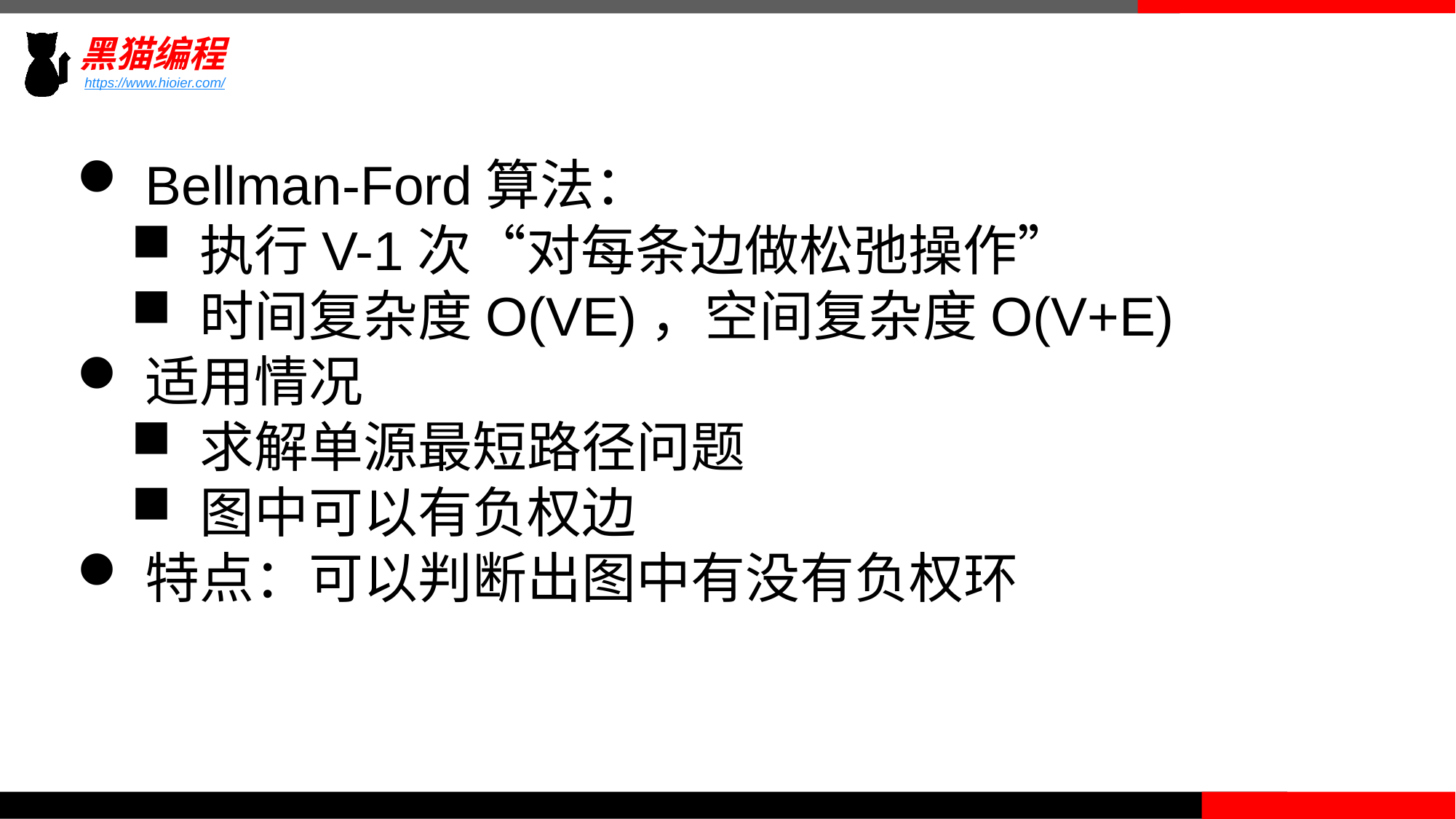

Bellman-Ford算法：
执行V-1次“对每条边做松弛操作”
时间复杂度O(VE)，空间复杂度O(V+E)
适用情况
求解单源最短路径问题
图中可以有负权边
特点：可以判断出图中有没有负权环